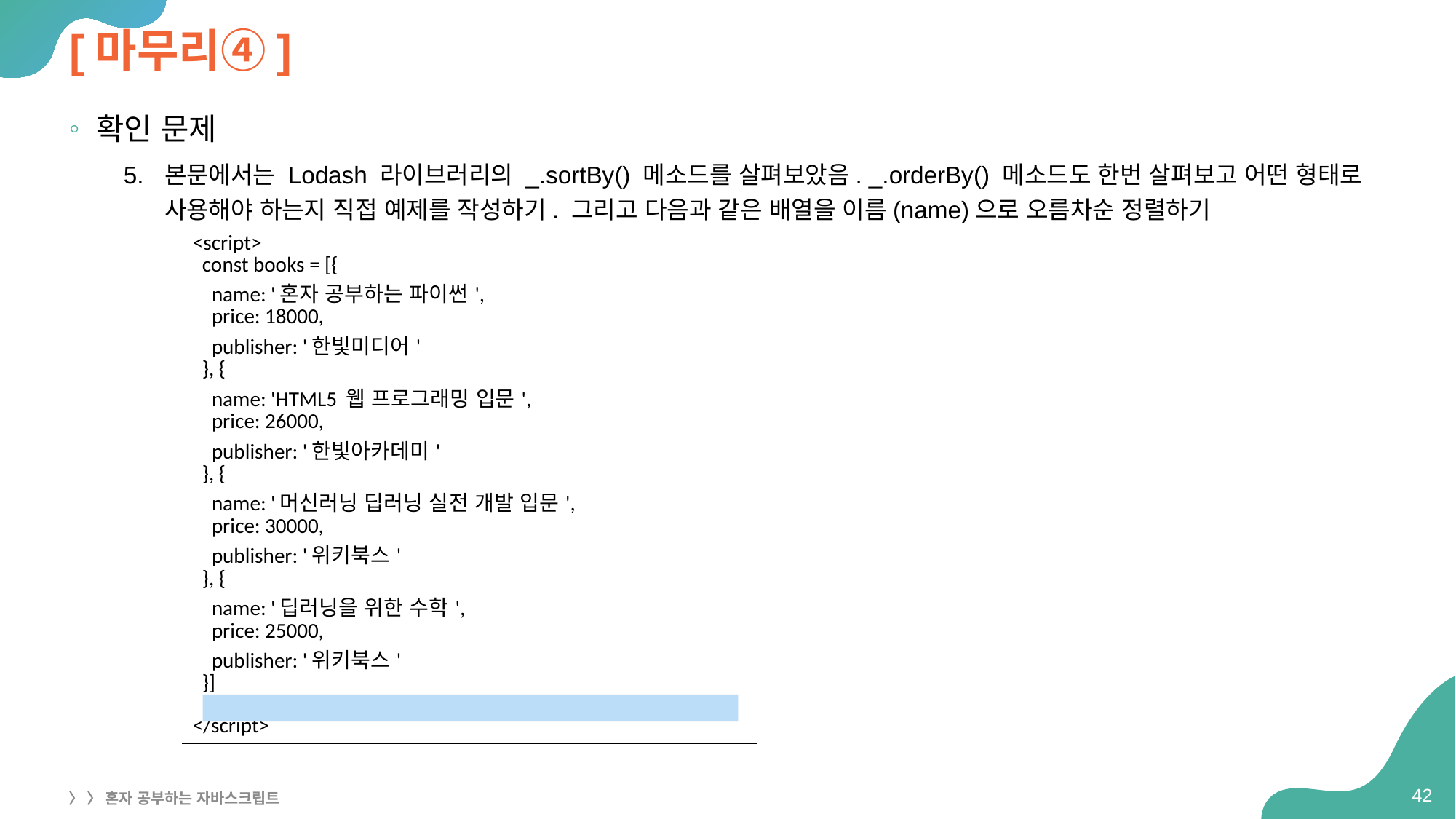

# [마무리④]
확인 문제
본문에서는 Lodash 라이브러리의 _.sortBy() 메소드를 살펴보았음. _.orderBy() 메소드도 한번 살펴보고 어떤 형태로 사용해야 하는지 직접 예제를 작성하기. 그리고 다음과 같은 배열을 이름(name)으로 오름차순 정렬하기

| <script> const books = [{ name: '혼자 공부하는 파이썬', price: 18000, publisher: '한빛미디어' }, { name: 'HTML5 웹 프로그래밍 입문', price: 26000, publisher: '한빛아카데미' }, { name: '머신러닝 딥러닝 실전 개발 입문', price: 30000, publisher: '위키북스' }, { name: '딥러닝을 위한 수학', price: 25000, publisher: '위키북스' }] </script> |
| --- |

42
〉 〉 혼자 공부하는 자바스크립트